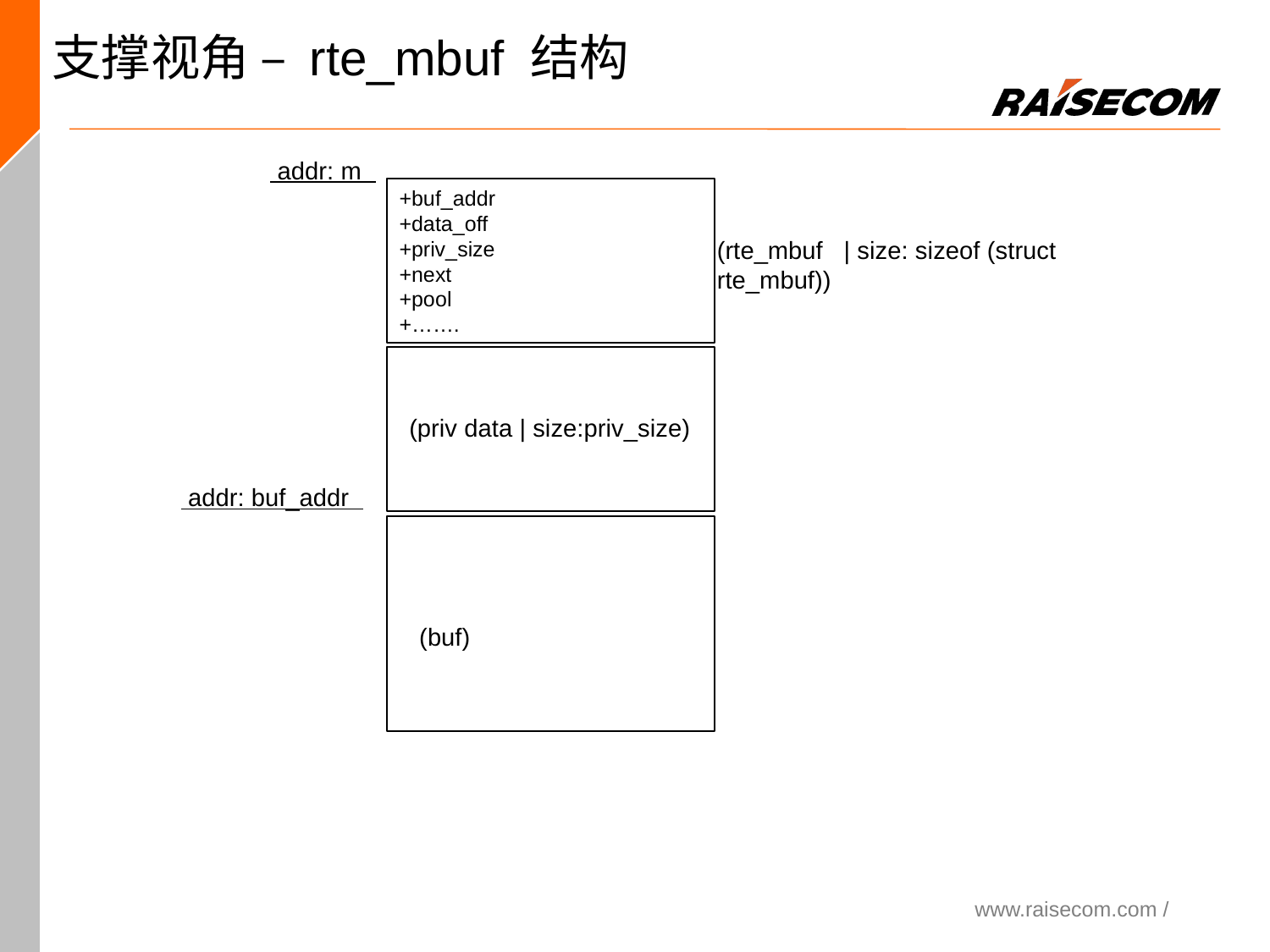

支撑视角 – rte_mbuf 结构
 addr: m
+buf_addr
+data_off
+priv_size
+next
+pool
+…….
(rte_mbuf   | size: sizeof (struct rte_mbuf))

(priv data | size:priv_size)
 addr: buf_addr

(buf)